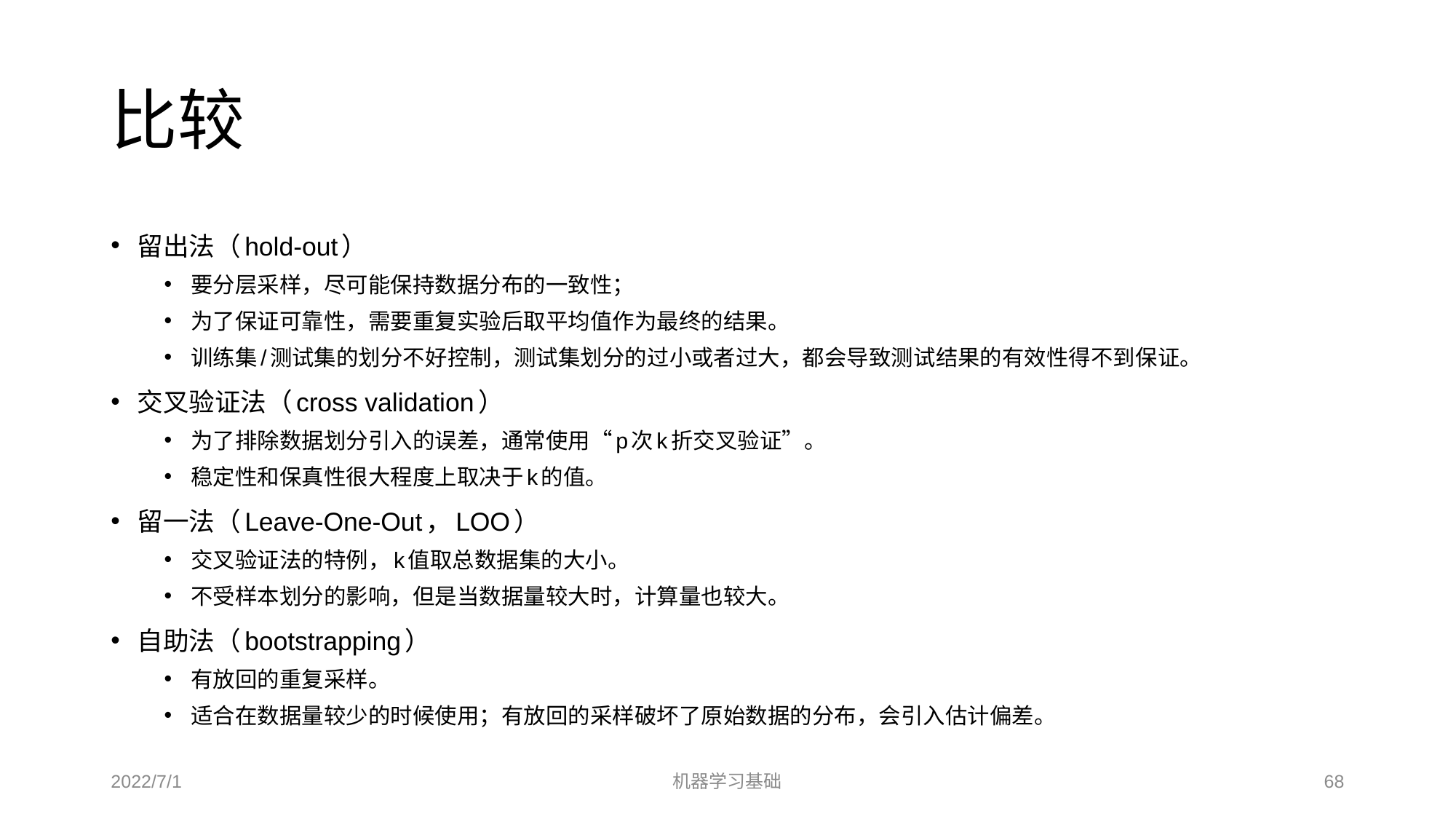

# 比较
留出法（hold-out）
要分层采样，尽可能保持数据分布的一致性；
为了保证可靠性，需要重复实验后取平均值作为最终的结果。
训练集/测试集的划分不好控制，测试集划分的过小或者过大，都会导致测试结果的有效性得不到保证。
交叉验证法（cross validation）
为了排除数据划分引入的误差，通常使用“p次k折交叉验证”。
稳定性和保真性很大程度上取决于k的值。
留一法（Leave-One-Out，LOO）
交叉验证法的特例，k值取总数据集的大小。
不受样本划分的影响，但是当数据量较大时，计算量也较大。
自助法（bootstrapping）
有放回的重复采样。
适合在数据量较少的时候使用；有放回的采样破坏了原始数据的分布，会引入估计偏差。

2022/7/1
机器学习基础
68